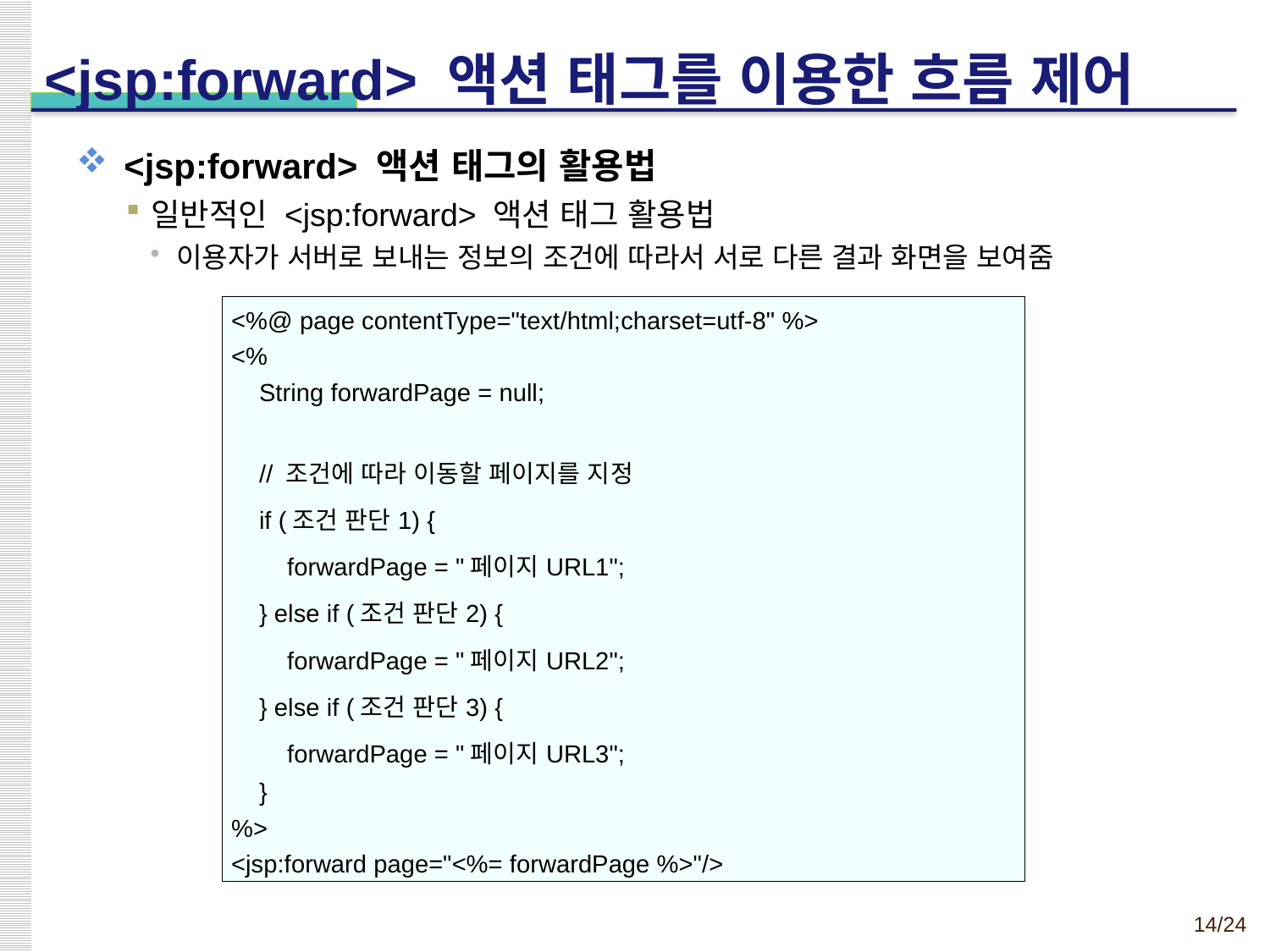

# <jsp:forward> 액션 태그를 이용한 흐름 제어
<jsp:forward> 액션 태그의 활용법
일반적인 <jsp:forward> 액션 태그 활용법
이용자가 서버로 보내는 정보의 조건에 따라서 서로 다른 결과 화면을 보여줌

| <%@ page contentType="text/html;charset=utf-8" %> <% String forwardPage = null; // 조건에 따라 이동할 페이지를 지정 if (조건 판단1) { forwardPage = "페이지URL1"; } else if (조건 판단2) { forwardPage = "페이지URL2"; } else if (조건 판단3) { forwardPage = "페이지URL3"; } %> <jsp:forward page="<%= forwardPage %>"/> |
| --- |